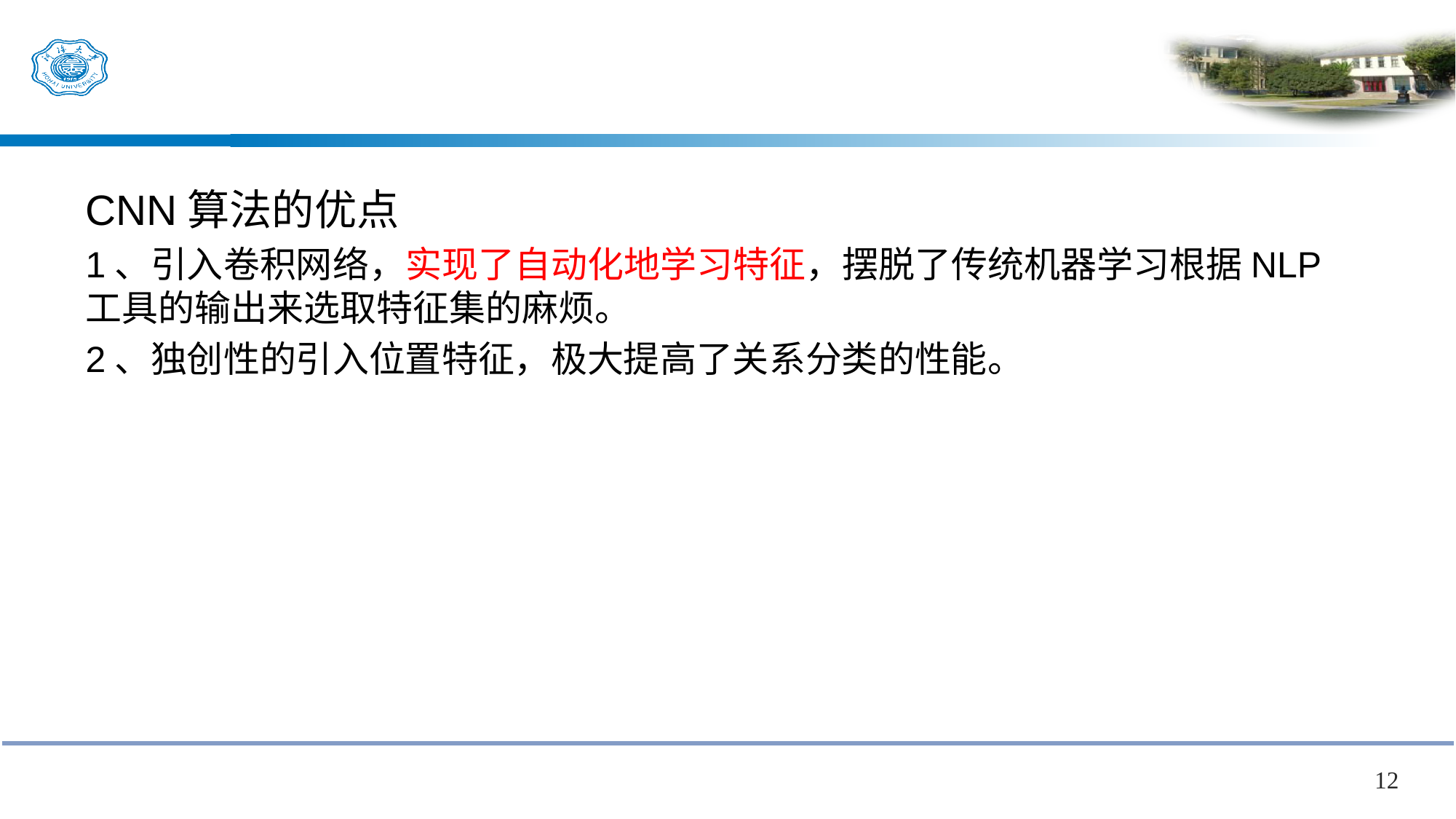

#
CNN算法的优点
1、引入卷积网络，实现了自动化地学习特征，摆脱了传统机器学习根据NLP工具的输出来选取特征集的麻烦。
2、独创性的引入位置特征，极大提高了关系分类的性能。
12